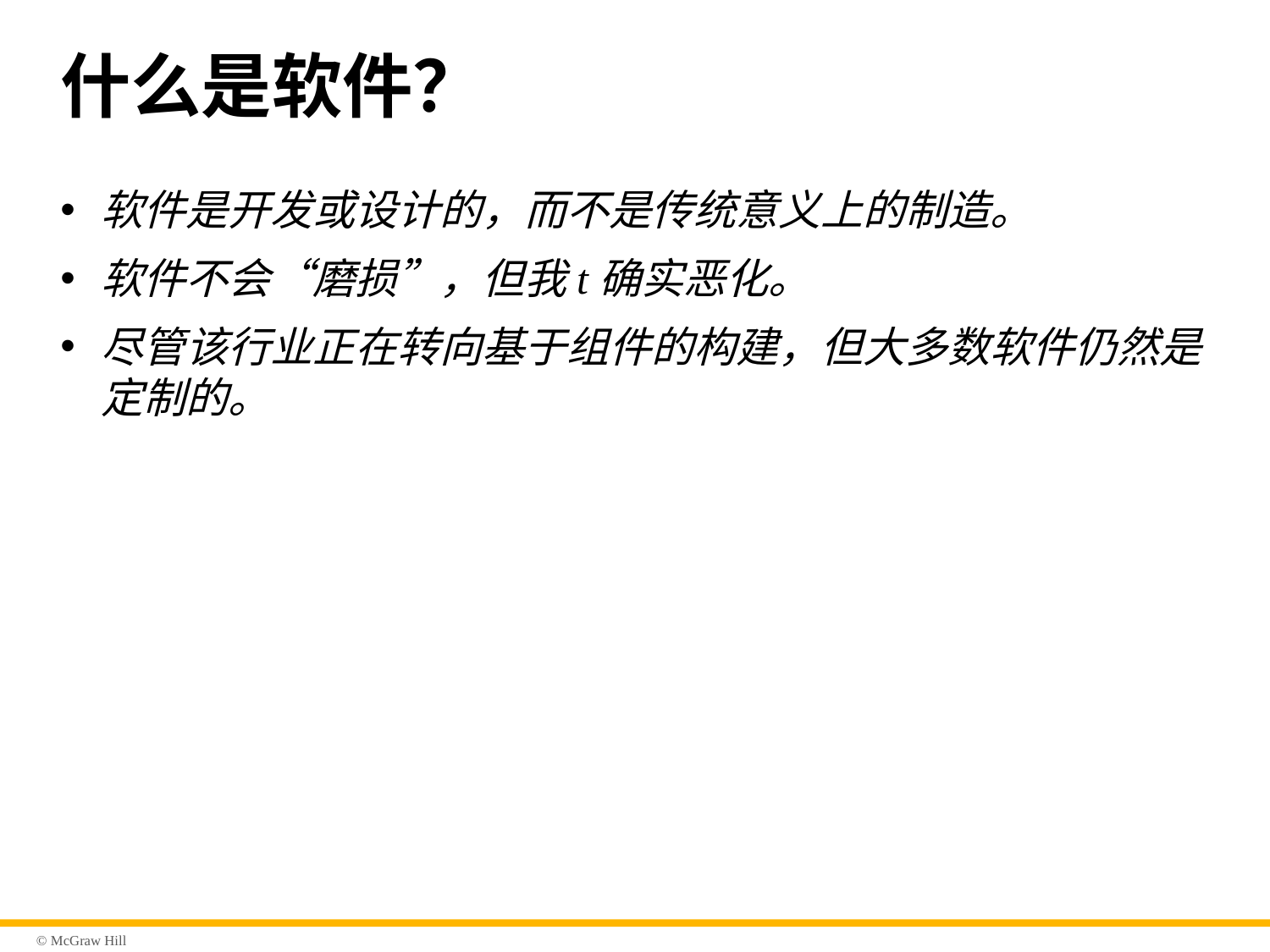

# 什么是软件？
软件是开发或设计的，而不是传统意义上的制造。
软件不会“磨损”，但我t确实恶化。
尽管该行业正在转向基于组件的构建，但大多数软件仍然是定制的。
5